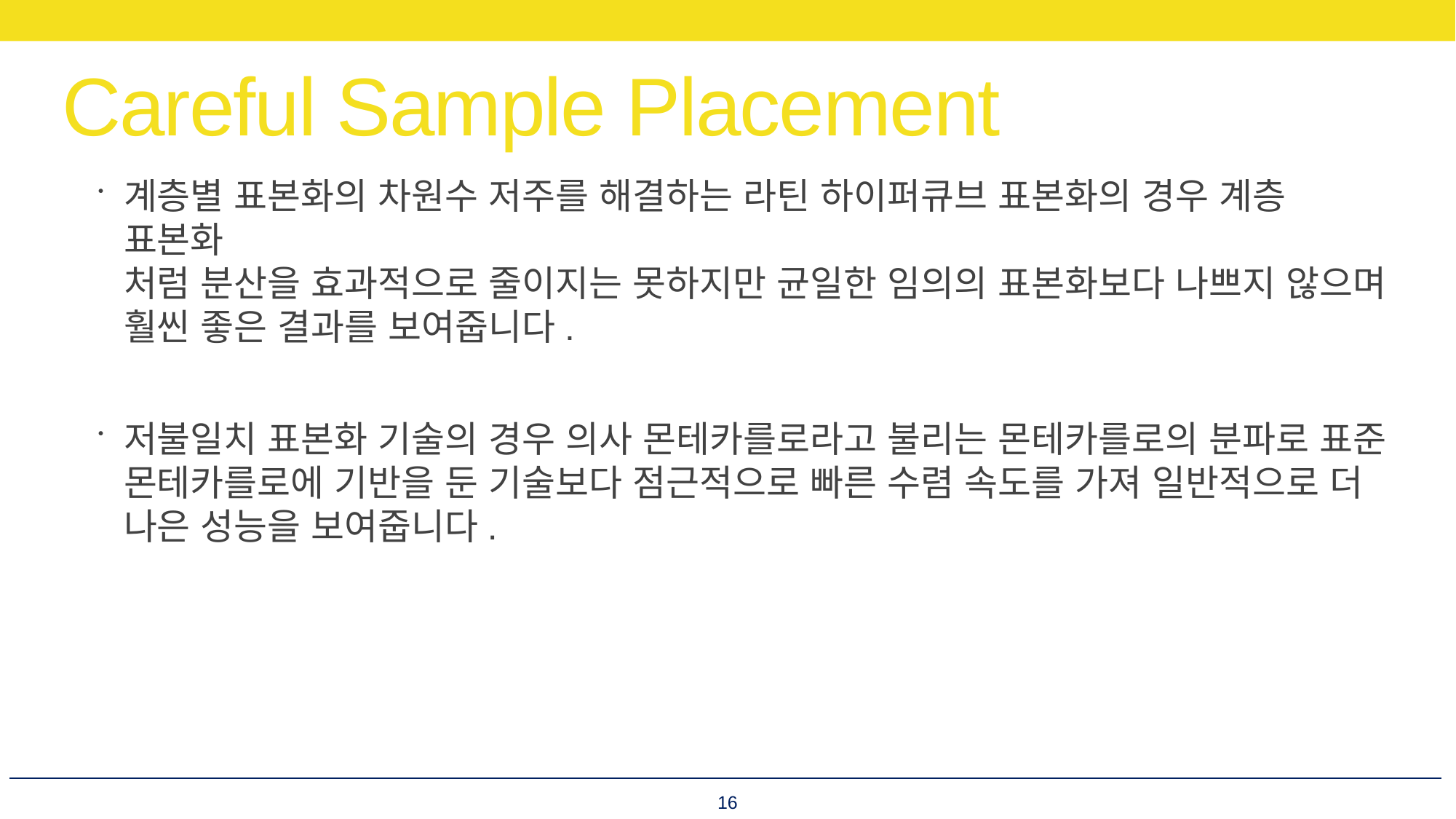

# Careful Sample Placement
계층별 표본화의 차원수 저주를 해결하는 라틴 하이퍼큐브 표본화의 경우 계층 표본화
처럼 분산을 효과적으로 줄이지는 못하지만 균일한 임의의 표본화보다 나쁘지 않으며
훨씬 좋은 결과를 보여줍니다.

저불일치 표본화 기술의 경우 의사 몬테카를로라고 불리는 몬테카를로의 분파로 표준
몬테카를로에 기반을 둔 기술보다 점근적으로 빠른 수렴 속도를 가져 일반적으로 더
나은 성능을 보여줍니다.

16